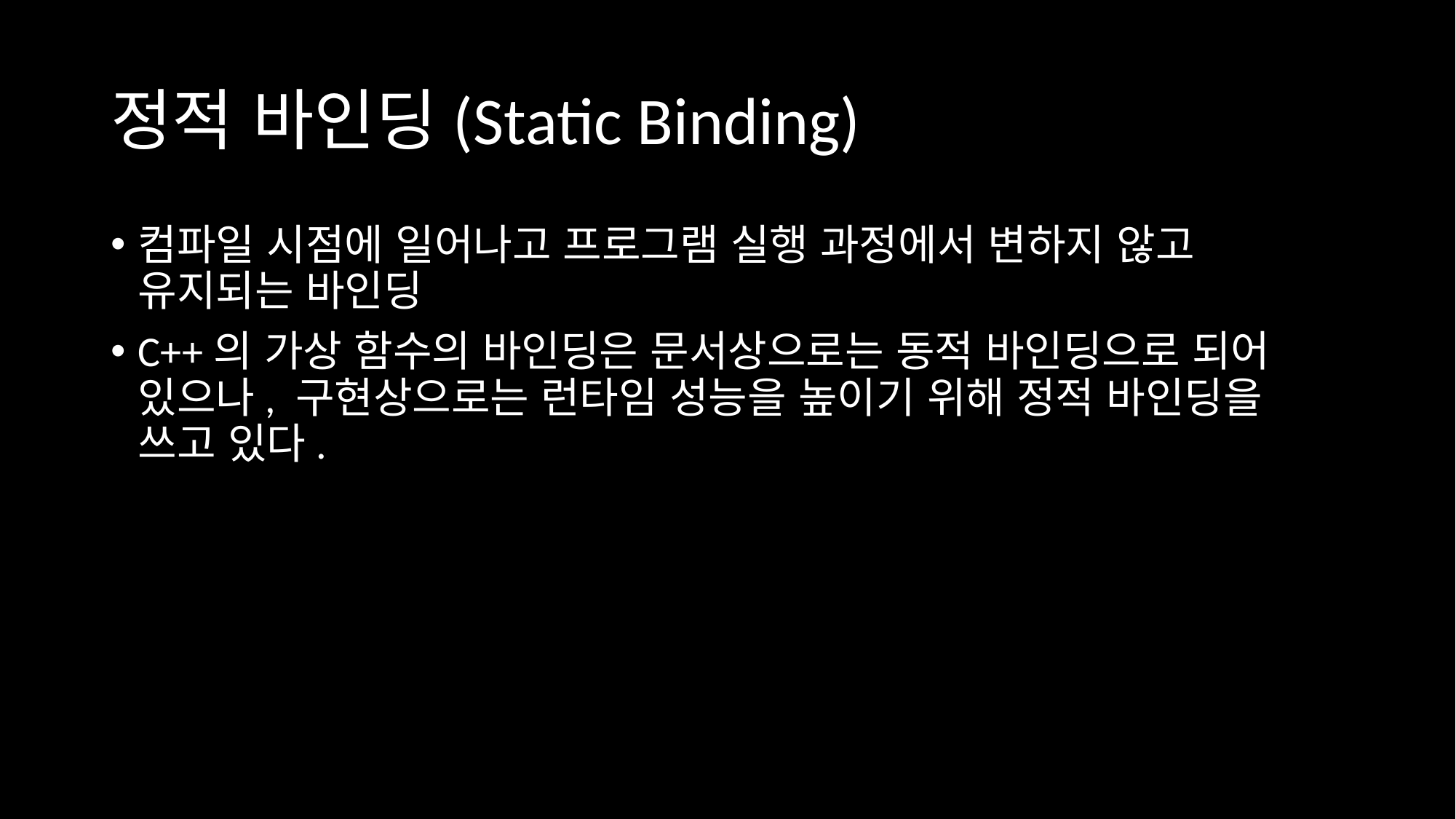

# 정적 바인딩(Static Binding)
컴파일 시점에 일어나고 프로그램 실행 과정에서 변하지 않고 유지되는 바인딩
C++의 가상 함수의 바인딩은 문서상으로는 동적 바인딩으로 되어 있으나, 구현상으로는 런타임 성능을 높이기 위해 정적 바인딩을 쓰고 있다.